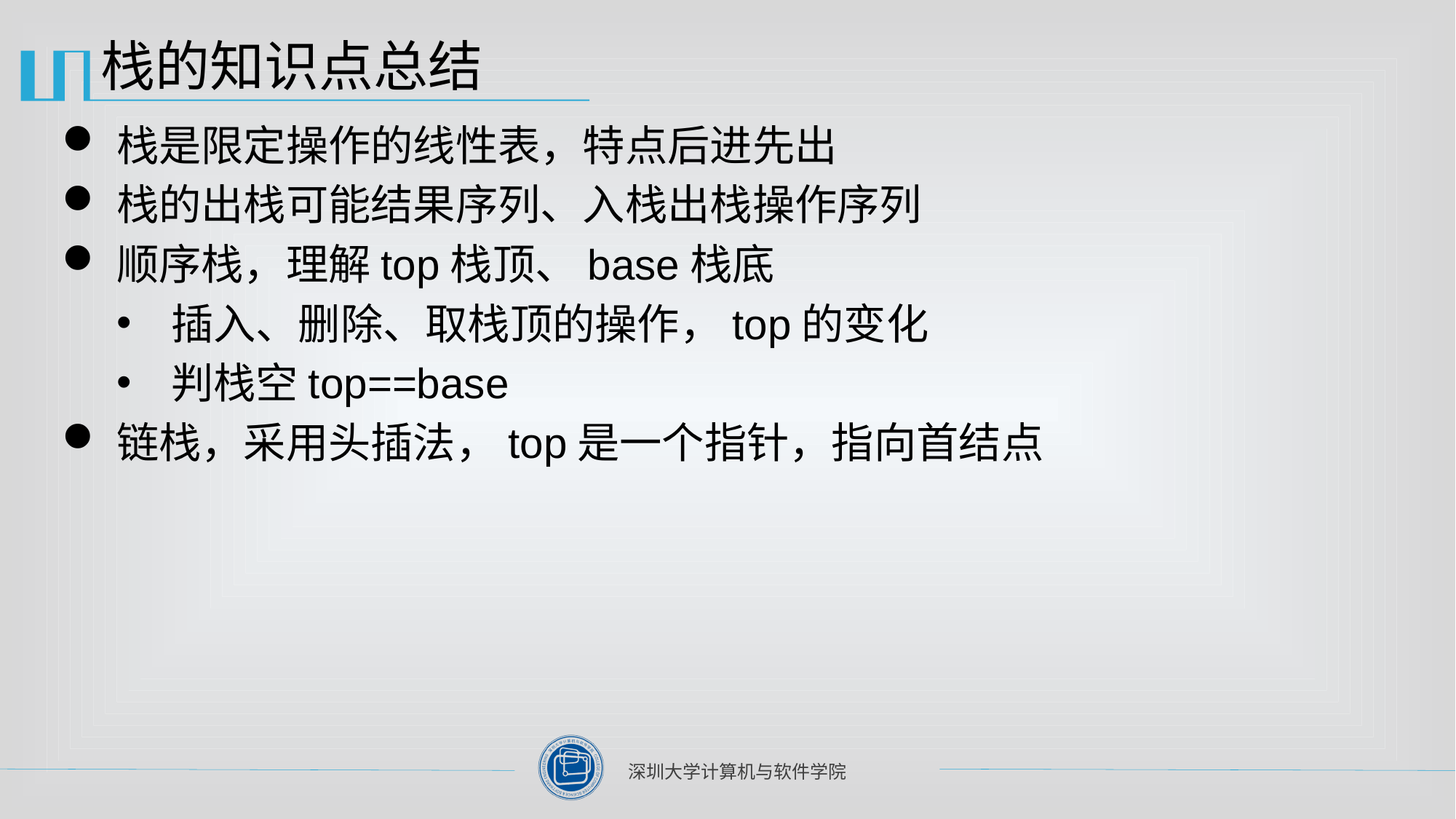

# 栈的知识点总结
栈是限定操作的线性表，特点后进先出
栈的出栈可能结果序列、入栈出栈操作序列
顺序栈，理解top栈顶、base栈底
插入、删除、取栈顶的操作，top的变化
判栈空top==base
链栈，采用头插法，top是一个指针，指向首结点

33